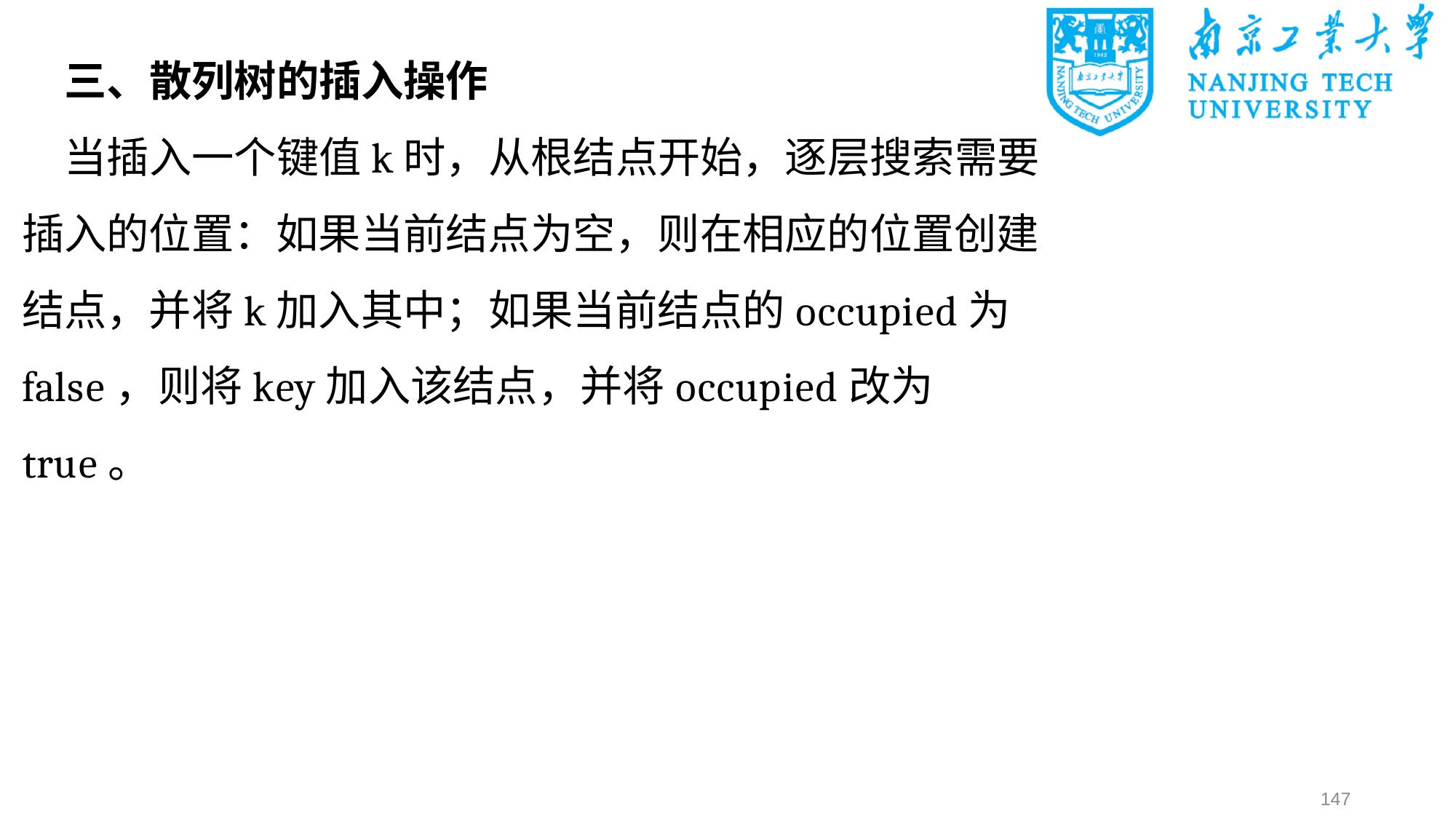

三、散列树的插入操作
当插入一个键值k时，从根结点开始，逐层搜索需要插入的位置：如果当前结点为空，则在相应的位置创建结点，并将k加入其中；如果当前结点的occupied为false，则将key加入该结点，并将occupied改为true。
147